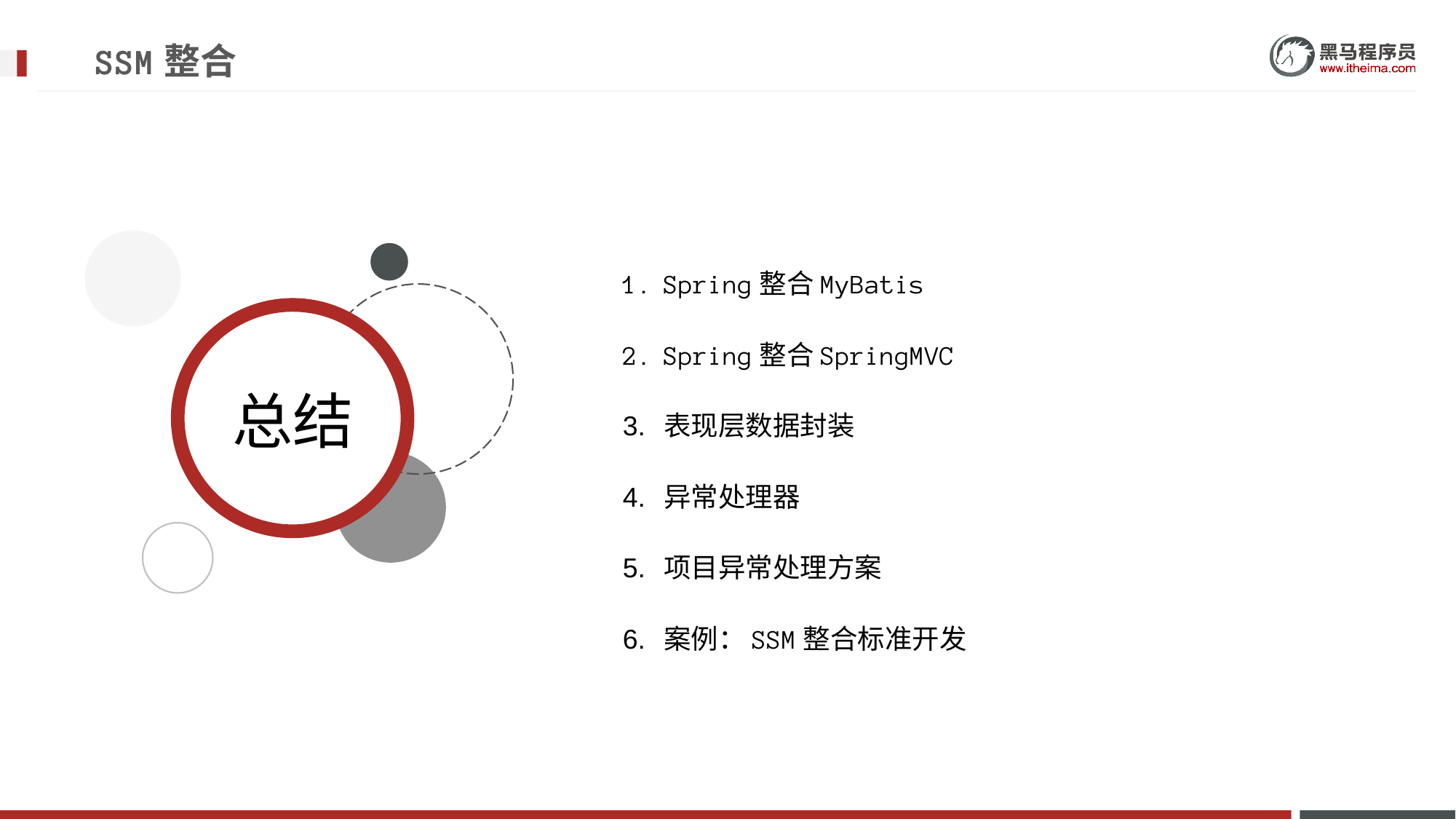

# SSM整合
Spring整合MyBatis
Spring整合SpringMVC
表现层数据封装
异常处理器
项目异常处理方案
案例：SSM整合标准开发